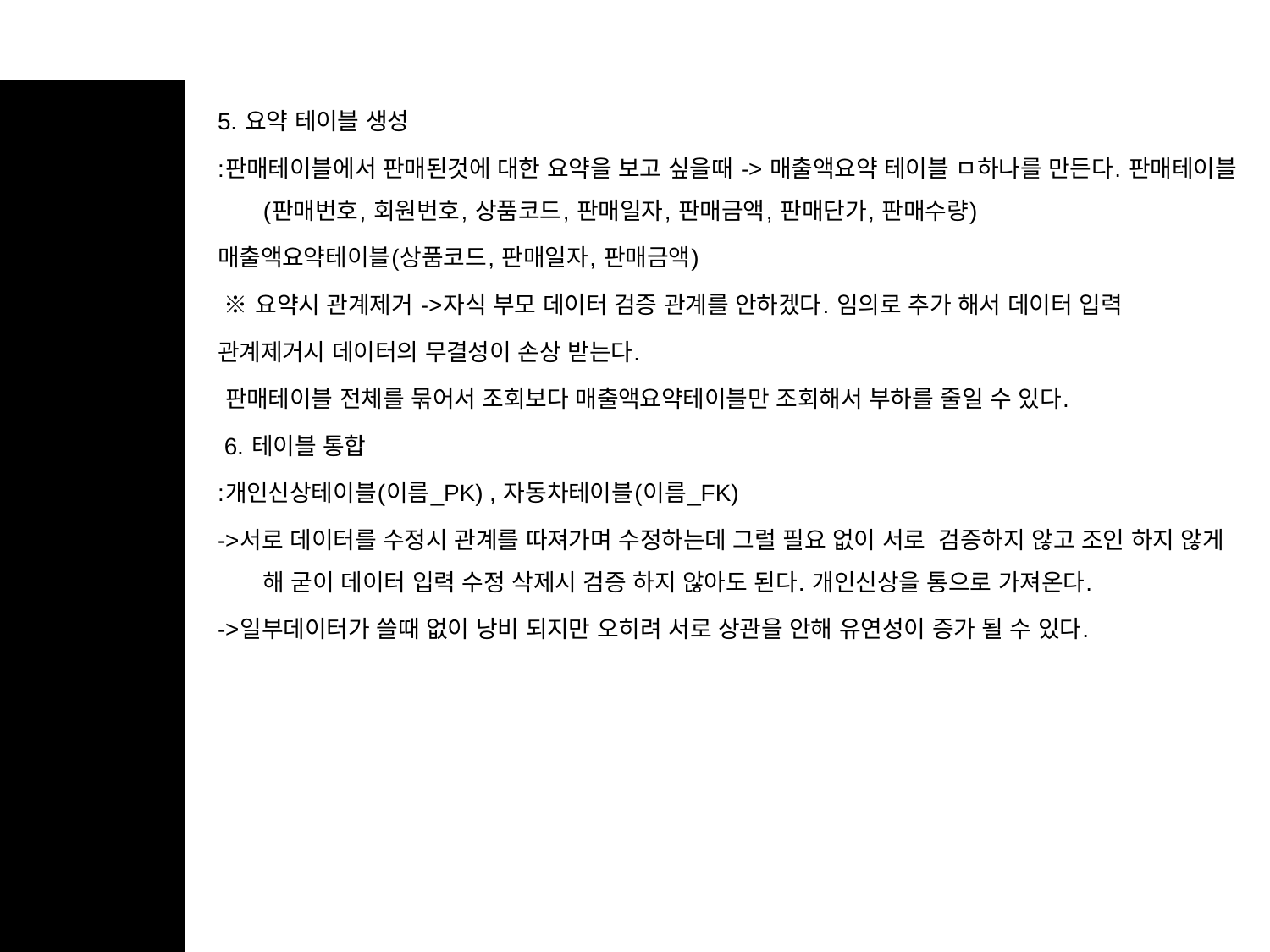

#
5. 요약 테이블 생성
:판매테이블에서 판매된것에 대한 요약을 보고 싶을때 -> 매출액요약 테이블 ㅁ하나를 만든다. 판매테이블(판매번호, 회원번호, 상품코드, 판매일자, 판매금액, 판매단가, 판매수량)
매출액요약테이블(상품코드, 판매일자, 판매금액)
 ※ 요약시 관계제거 ->자식 부모 데이터 검증 관계를 안하겠다. 임의로 추가 해서 데이터 입력
관계제거시 데이터의 무결성이 손상 받는다.
 판매테이블 전체를 묶어서 조회보다 매출액요약테이블만 조회해서 부하를 줄일 수 있다.
 6. 테이블 통합
:개인신상테이블(이름_PK) , 자동차테이블(이름_FK)
->서로 데이터를 수정시 관계를 따져가며 수정하는데 그럴 필요 없이 서로  검증하지 않고 조인 하지 않게 해 굳이 데이터 입력 수정 삭제시 검증 하지 않아도 된다. 개인신상을 통으로 가져온다.
->일부데이터가 쓸때 없이 낭비 되지만 오히려 서로 상관을 안해 유연성이 증가 될 수 있다.